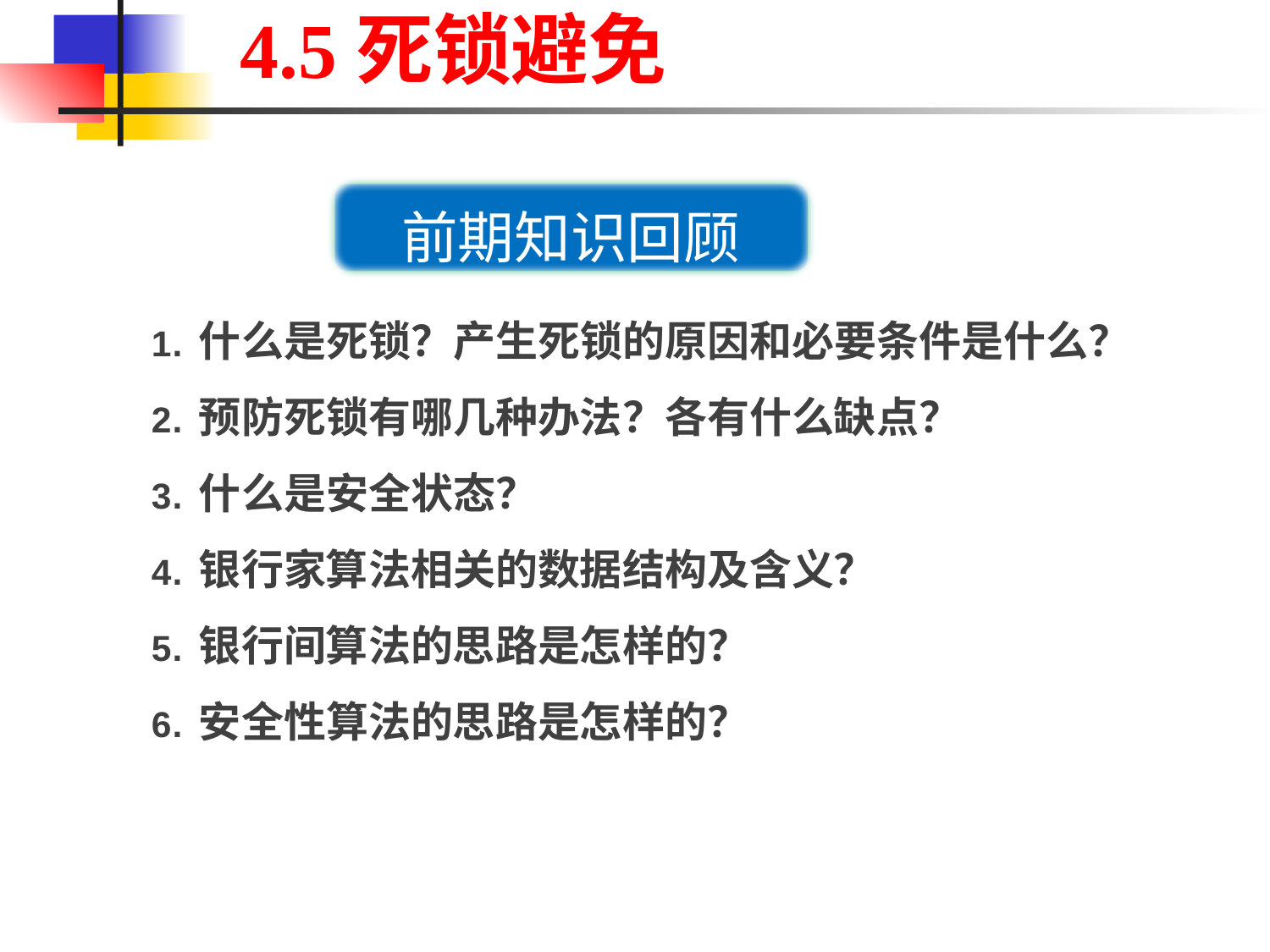

4.5死锁避免
前期知识回顾

什么是死锁？产生死锁的原因和必要条件是什么？
预防死锁有哪几种办法？各有什么缺点？
什么是安全状态？
银行家算法相关的数据结构及含义？
银行间算法的思路是怎样的？
安全性算法的思路是怎样的？